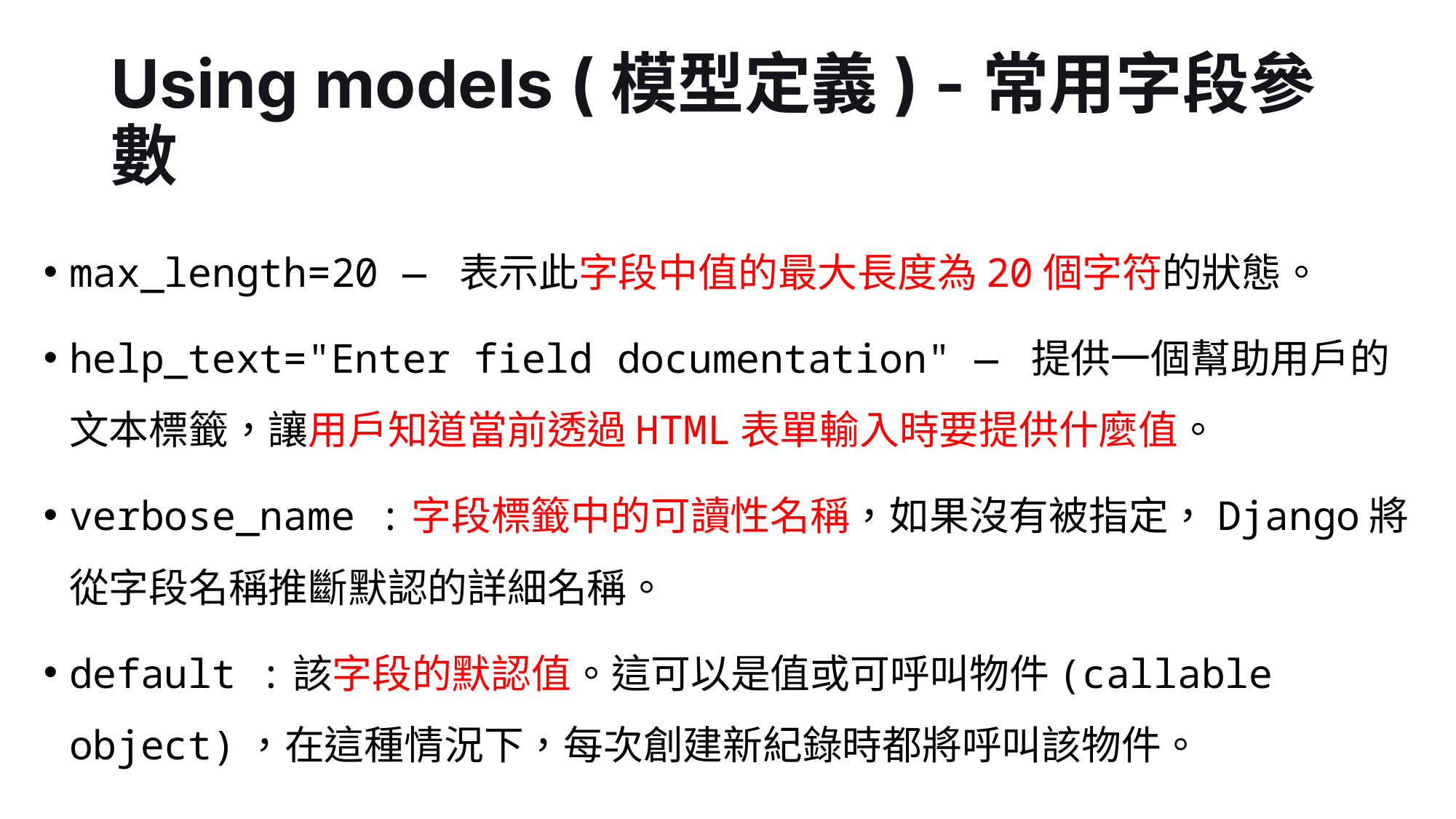

# Using models (模型定義) -常用字段參數
max_length=20 — 表示此字段中值的最大長度為20個字符的狀態。
help_text="Enter field documentation" — 提供一個幫助用戶的文本標籤，讓用戶知道當前透過HTML表單輸入時要提供什麼值。
verbose_name :字段標籤中的可讀性名稱，如果沒有被指定，Django將從字段名稱推斷默認的詳細名稱。
default :該字段的默認值。這可以是值或可呼叫物件(callable object)，在這種情況下，每次創建新紀錄時都將呼叫該物件。